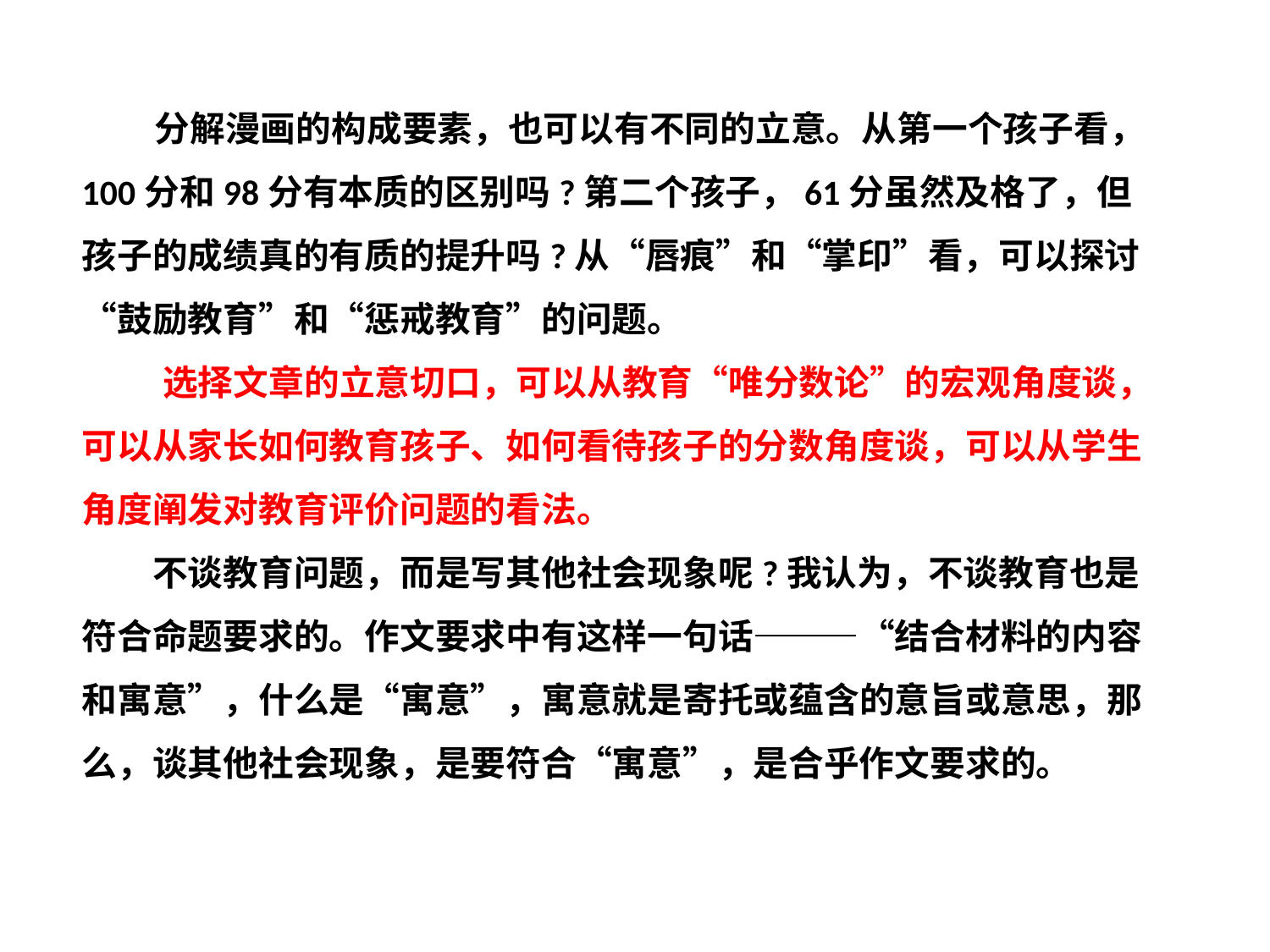

分解漫画的构成要素，也可以有不同的立意。从第一个孩子看，100分和98分有本质的区别吗?第二个孩子，61分虽然及格了，但孩子的成绩真的有质的提升吗?从“唇痕”和“掌印”看，可以探讨“鼓励教育”和“惩戒教育”的问题。
         选择文章的立意切口，可以从教育“唯分数论”的宏观角度谈，可以从家长如何教育孩子、如何看待孩子的分数角度谈，可以从学生角度阐发对教育评价问题的看法。
　　不谈教育问题，而是写其他社会现象呢?我认为，不谈教育也是符合命题要求的。作文要求中有这样一句话———“结合材料的内容和寓意”，什么是“寓意”，寓意就是寄托或蕴含的意旨或意思，那么，谈其他社会现象，是要符合“寓意”，是合乎作文要求的。